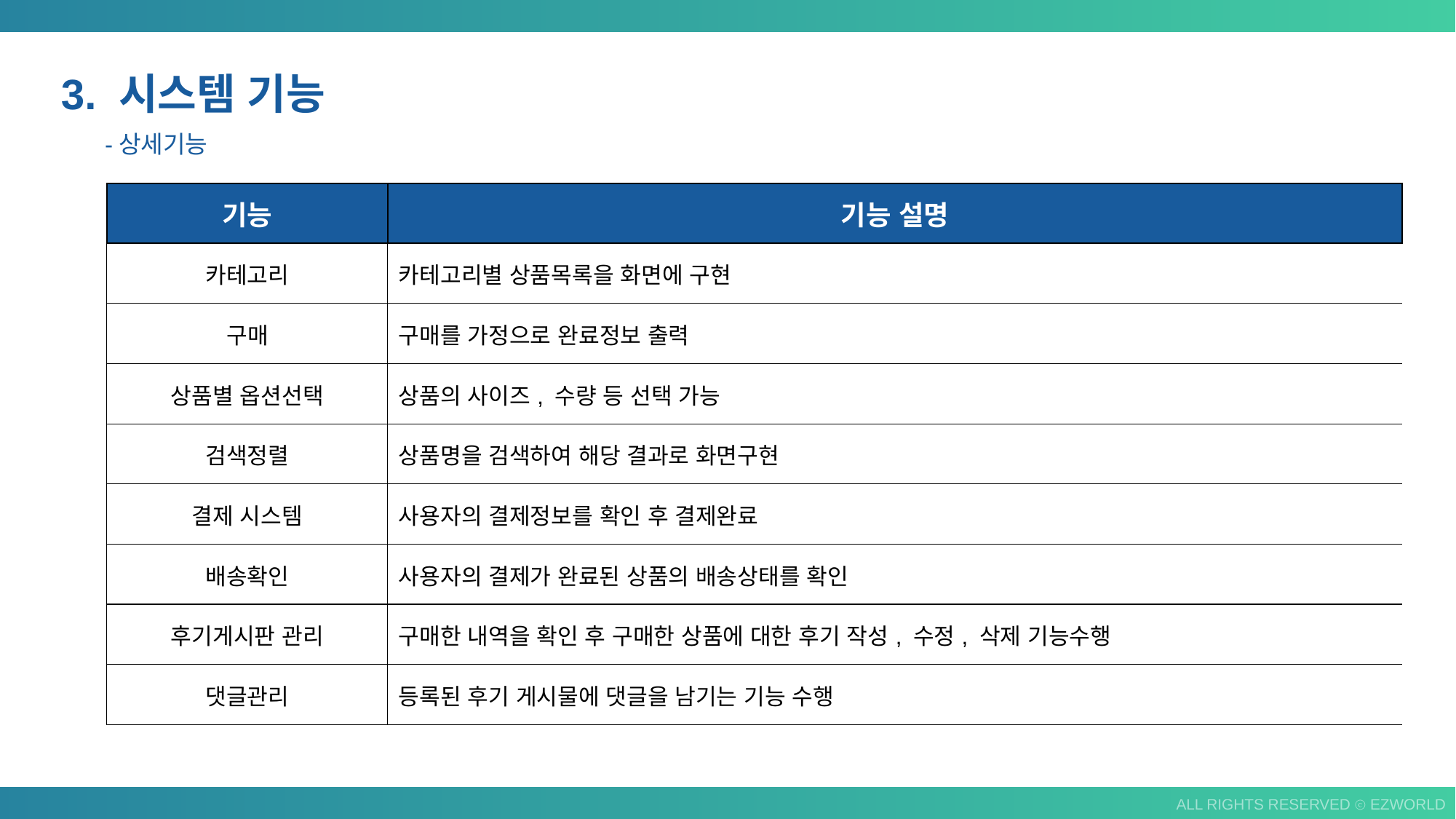

3. 시스템 기능
-상세기능
| 기능 | 기능 설명 |
| --- | --- |
| 카테고리 | 카테고리별 상품목록을 화면에 구현 |
| 구매 | 구매를 가정으로 완료정보 출력 |
| 상품별 옵션선택 | 상품의 사이즈, 수량 등 선택 가능 |
| 검색정렬 | 상품명을 검색하여 해당 결과로 화면구현 |
| 결제 시스템 | 사용자의 결제정보를 확인 후 결제완료 |
| 배송확인 | 사용자의 결제가 완료된 상품의 배송상태를 확인 |
| 후기게시판 관리 | 구매한 내역을 확인 후 구매한 상품에 대한 후기 작성, 수정, 삭제 기능수행 |
| 댓글관리 | 등록된 후기 게시물에 댓글을 남기는 기능 수행 |